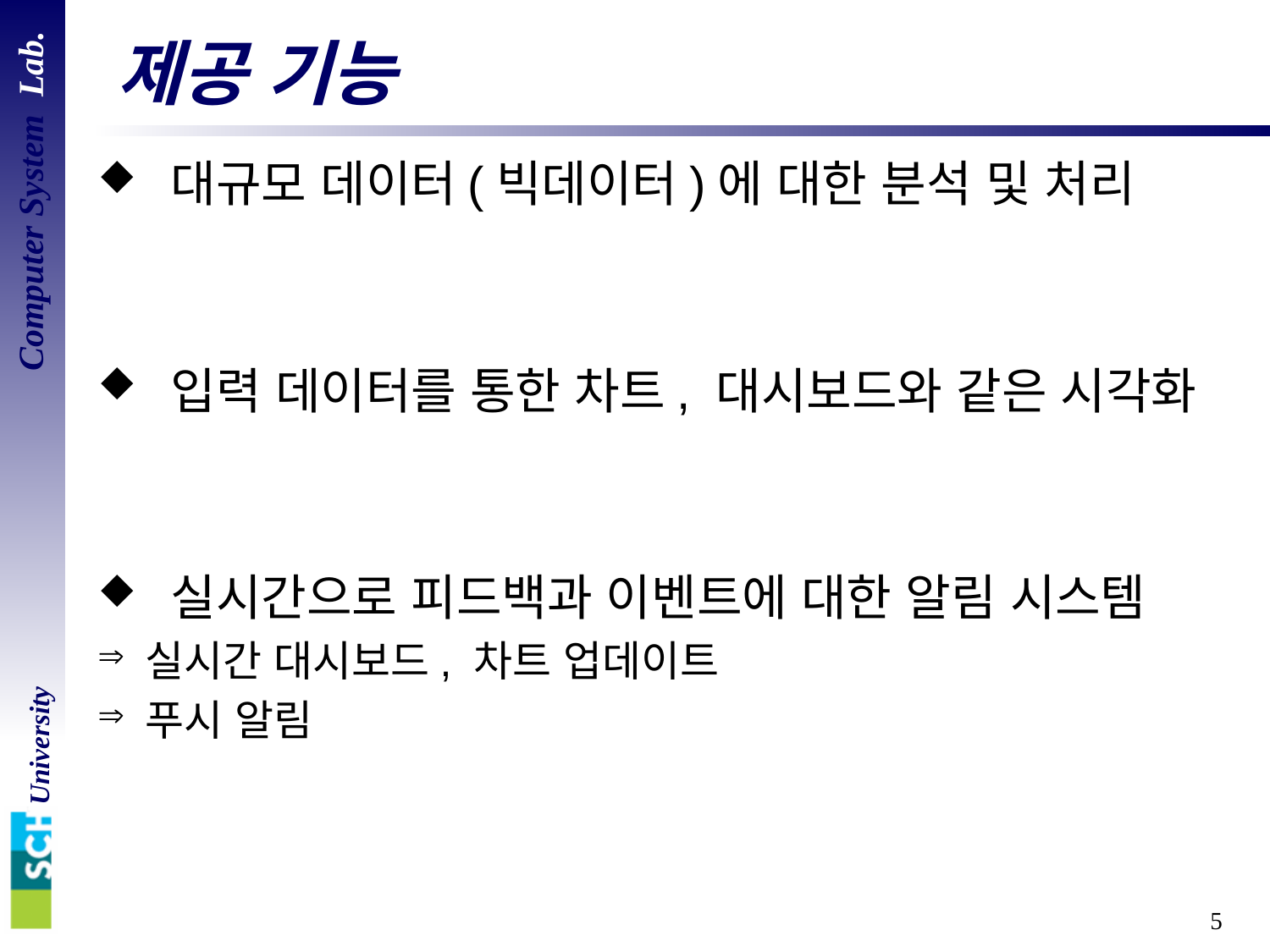

# 제공 기능
 대규모 데이터(빅데이터)에 대한 분석 및 처리

 입력 데이터를 통한 차트, 대시보드와 같은 시각화

 실시간으로 피드백과 이벤트에 대한 알림 시스템
실시간 대시보드, 차트 업데이트
푸시 알림